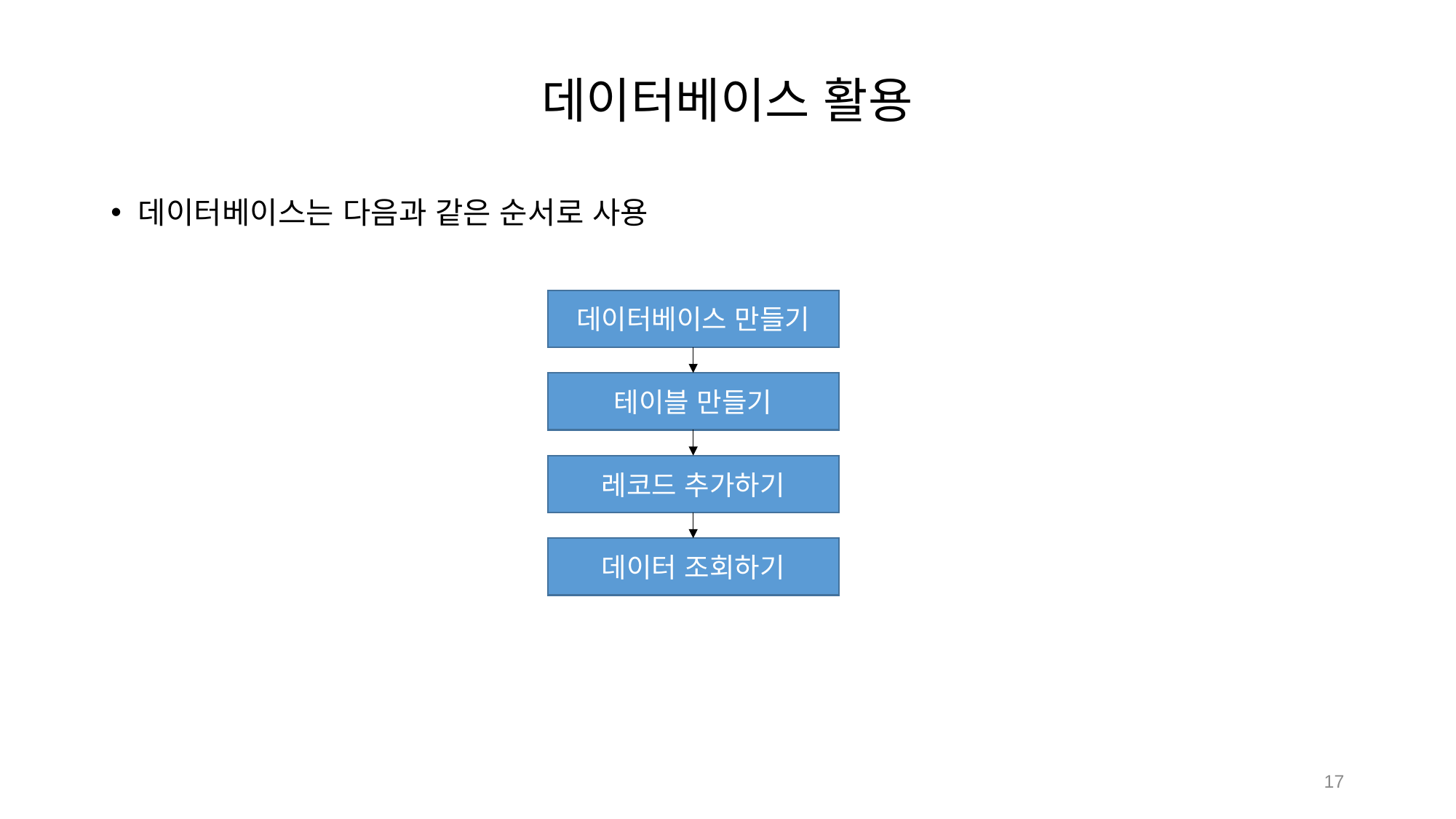

# 데이터베이스 활용
데이터베이스는 다음과 같은 순서로 사용
데이터베이스 만들기
테이블 만들기
레코드 추가하기
데이터 조회하기
17